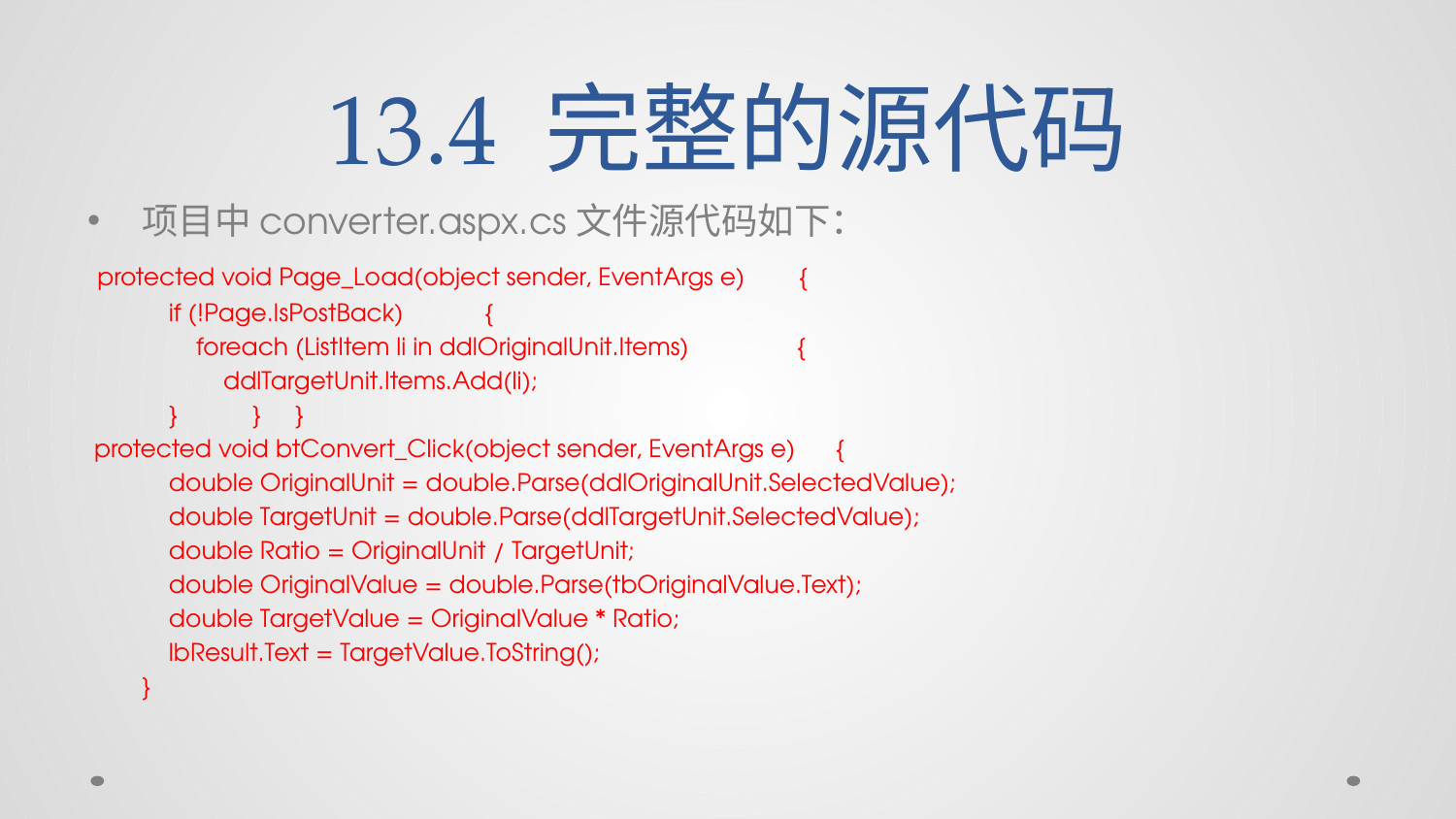

# 13.4 完整的源代码
项目中converter.aspx.cs文件源代码如下：
 protected void Page_Load(object sender, EventArgs e)        {
            if (!Page.IsPostBack)            {
                foreach (ListItem li in ddlOriginalUnit.Items)                {
                    ddlTargetUnit.Items.Add(li);
            }           }     }
 protected void btConvert_Click(object sender, EventArgs e)      {
            double OriginalUnit = double.Parse(ddlOriginalUnit.SelectedValue);
            double TargetUnit = double.Parse(ddlTargetUnit.SelectedValue);
            double Ratio = OriginalUnit / TargetUnit;
            double OriginalValue = double.Parse(tbOriginalValue.Text);
            double TargetValue = OriginalValue * Ratio;
            lbResult.Text = TargetValue.ToString();
        }